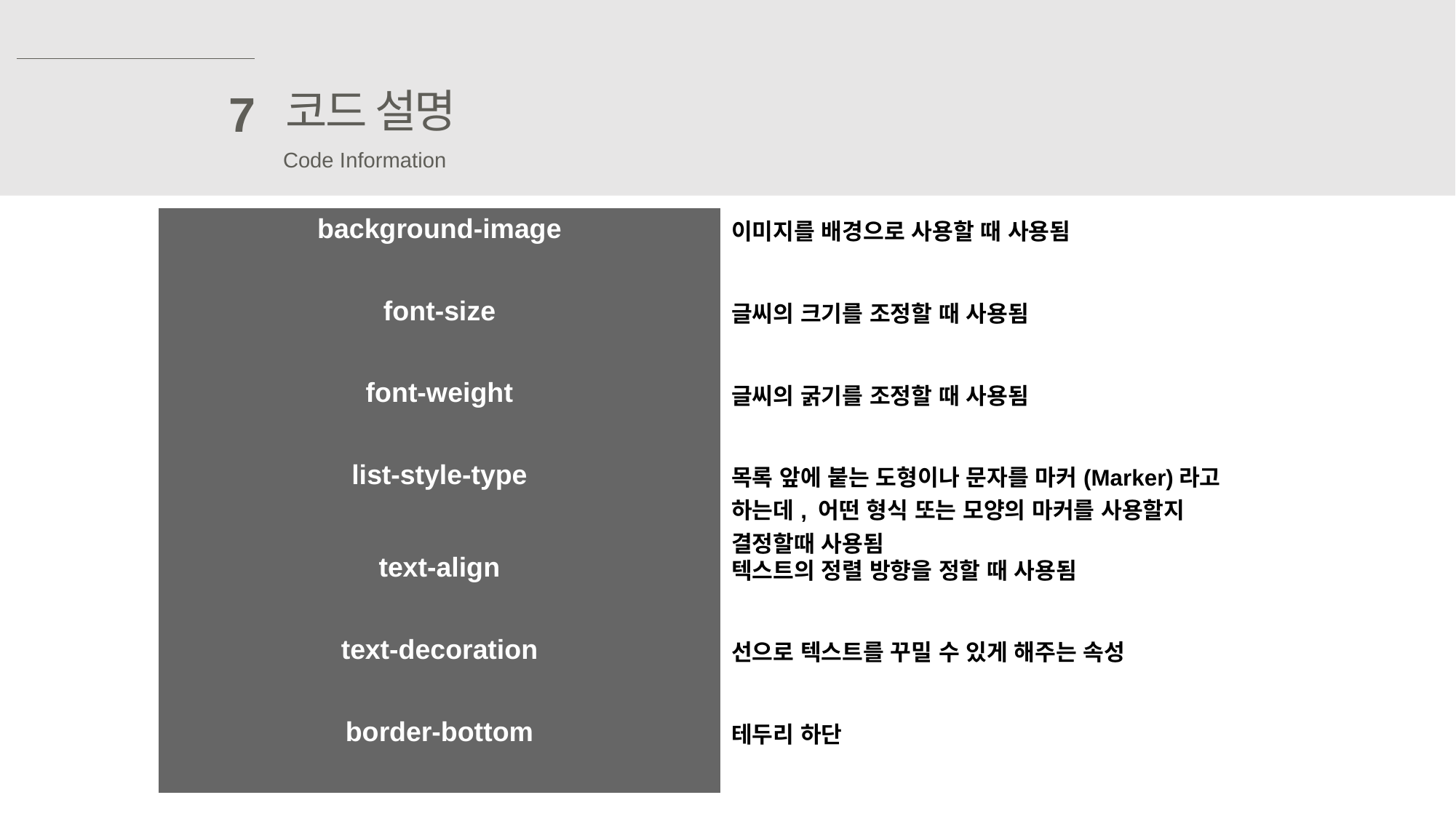

코드 설명
7
Code Information
| background-image | 이미지를 배경으로 사용할 때 사용됨 |
| --- | --- |
| font-size | 글씨의 크기를 조정할 때 사용됨 |
| font-weight | 글씨의 굵기를 조정할 때 사용됨 |
| list-style-type | 목록 앞에 붙는 도형이나 문자를 마커(Marker)라고 하는데, 어떤 형식 또는 모양의 마커를 사용할지 결정할때 사용됨 |
| text-align | 텍스트의 정렬 방향을 정할 때 사용됨 |
| text-decoration | 선으로 텍스트를 꾸밀 수 있게 해주는 속성 |
| border-bottom | 테두리 하단 |